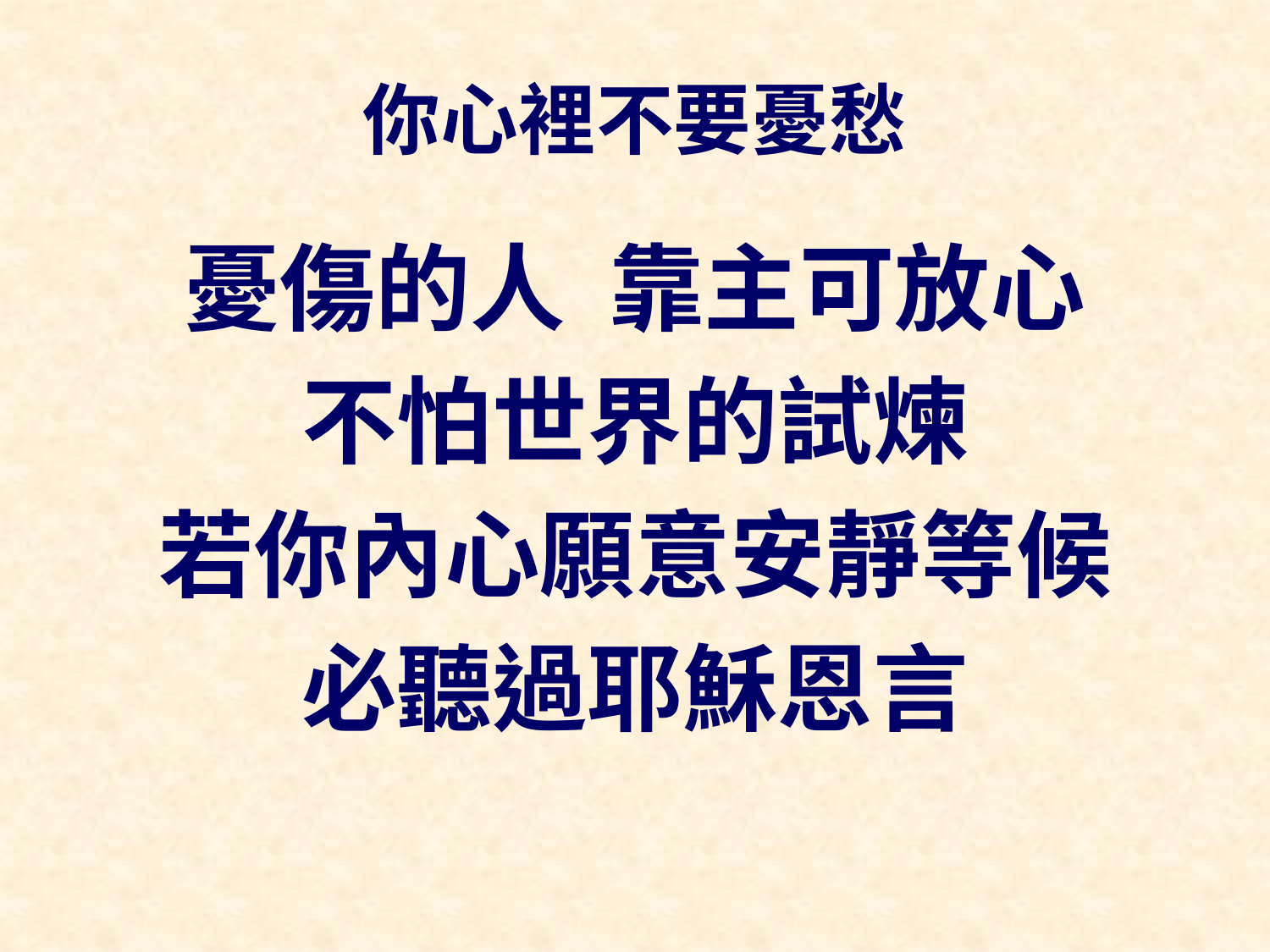

# 你心裡不要憂愁
憂傷的人  靠主可放心
不怕世界的試煉
若你內心願意安靜等候
必聽過耶穌恩言